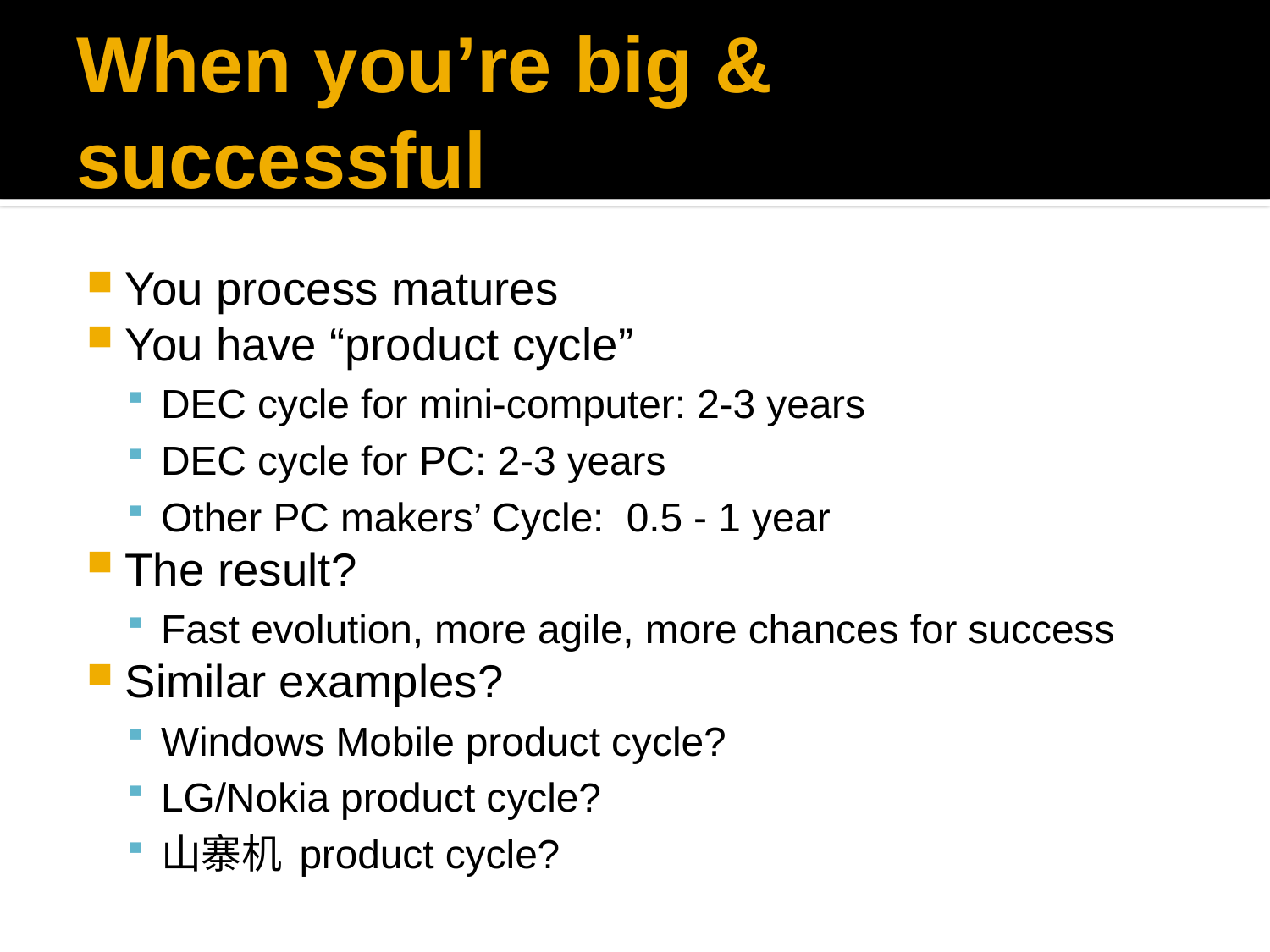

# When you’re big & successful
You process matures
You have “product cycle”
DEC cycle for mini-computer: 2-3 years
DEC cycle for PC: 2-3 years
Other PC makers’ Cycle:  0.5 - 1 year
The result?
Fast evolution, more agile, more chances for success
Similar examples?
Windows Mobile product cycle?
LG/Nokia product cycle?
山寨机 product cycle?